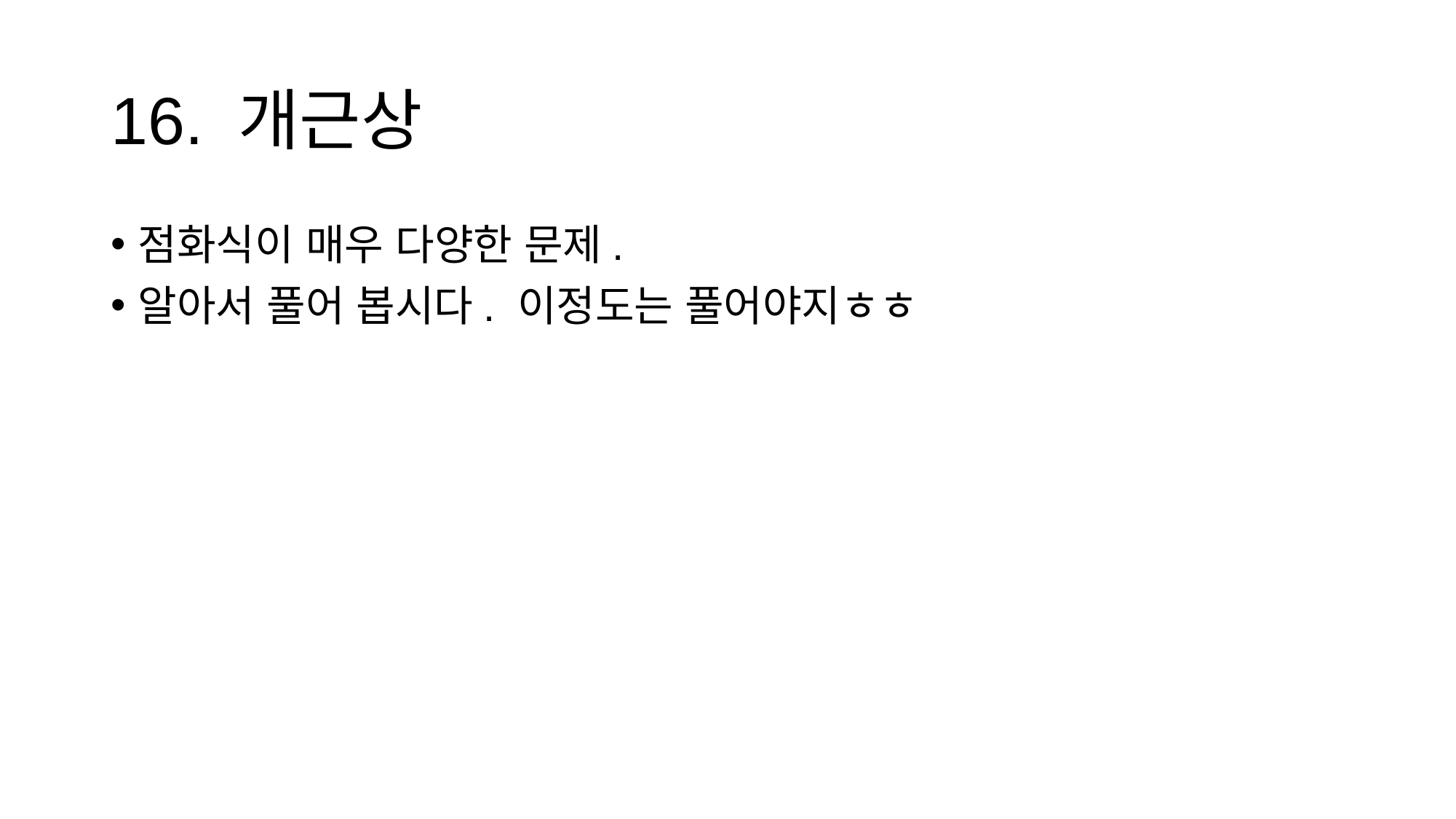

# 16. 개근상
점화식이 매우 다양한 문제.
알아서 풀어 봅시다. 이정도는 풀어야지ㅎㅎ